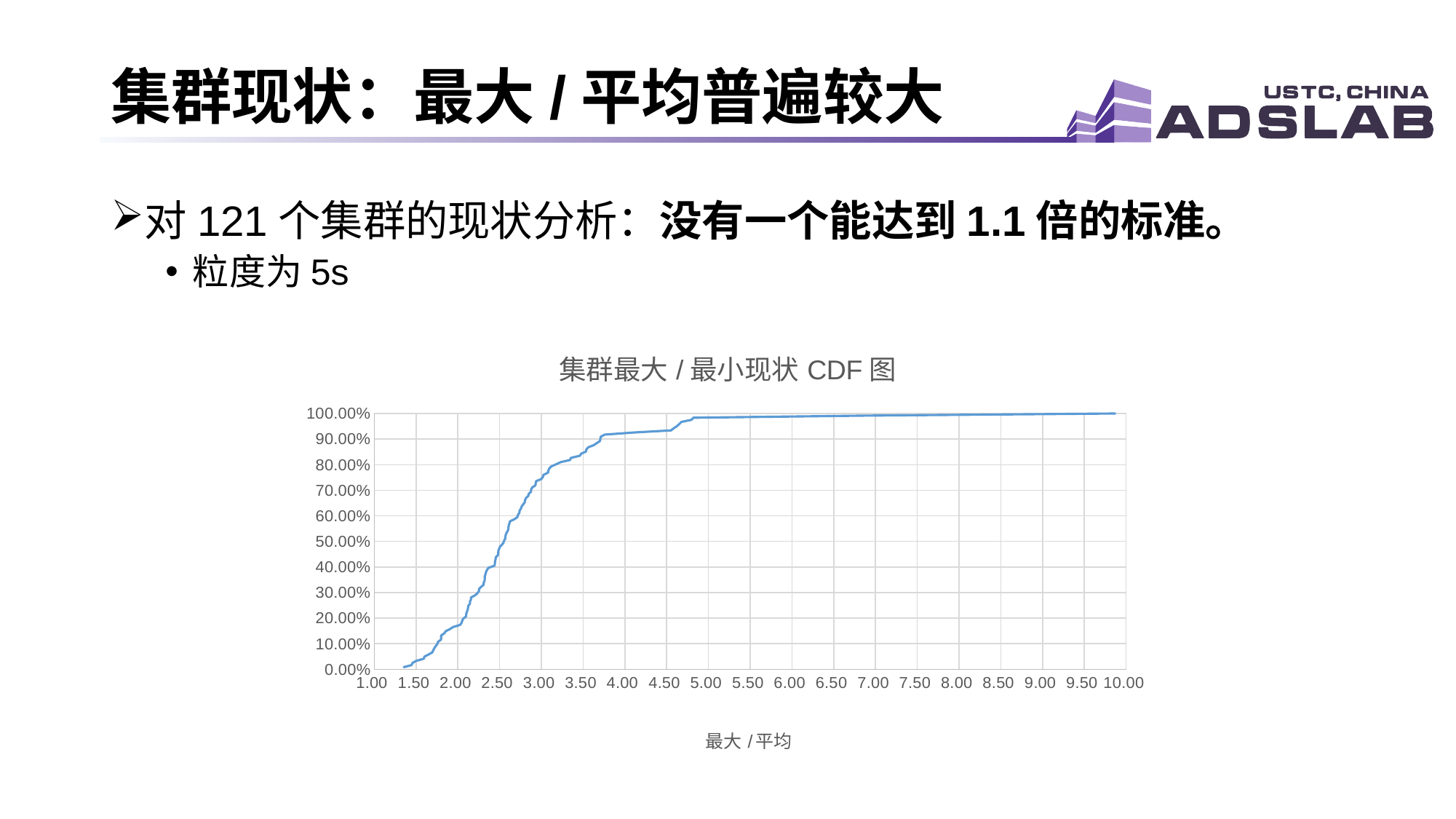

# 集群现状：最大/平均普遍较大
对121个集群的现状分析：没有一个能达到1.1倍的标准。
粒度为5s

### Chart: 集群最大/最小现状CDF图

| Category |  |
|---|---|
43